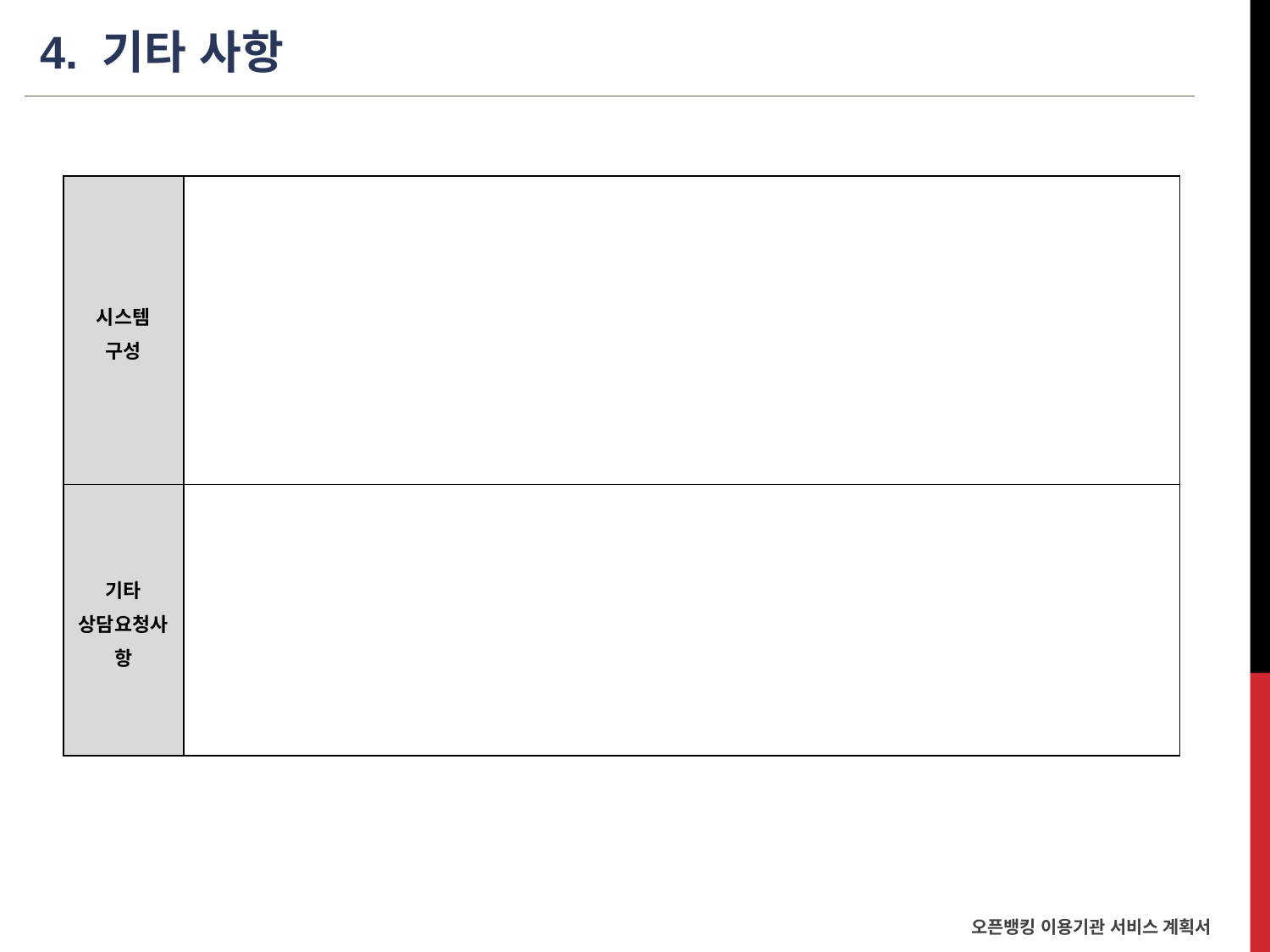

4. 기타 사항
| 시스템 구성 |  |
| --- | --- |
| 기타 상담요청사항 |  |
오픈뱅킹 이용기관 서비스 계획서